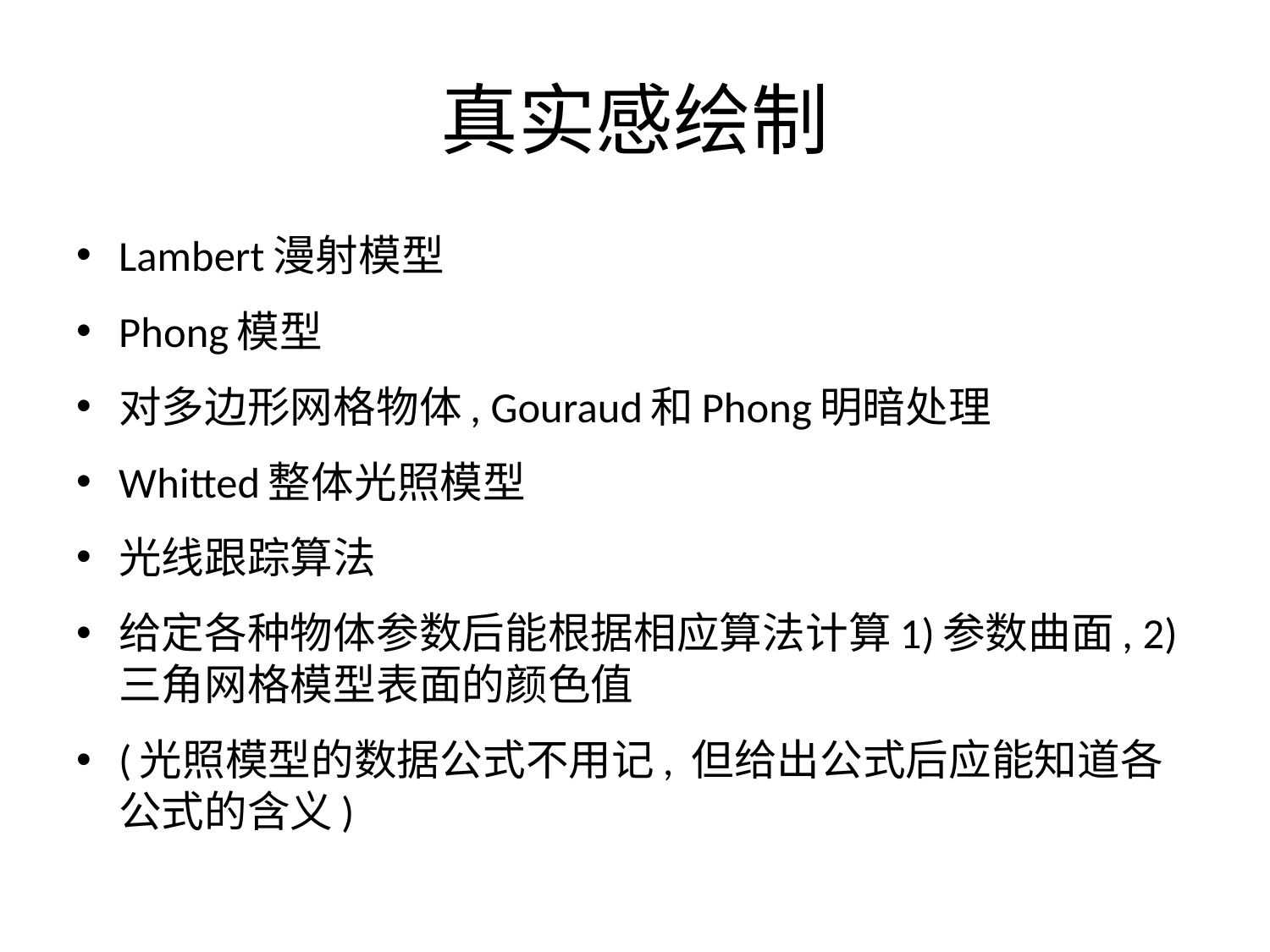

# 真实感绘制
Lambert漫射模型
Phong模型
对多边形网格物体, Gouraud和Phong明暗处理
Whitted整体光照模型
光线跟踪算法
给定各种物体参数后能根据相应算法计算1)参数曲面, 2)三角网格模型表面的颜色值
(光照模型的数据公式不用记, 但给出公式后应能知道各公式的含义)